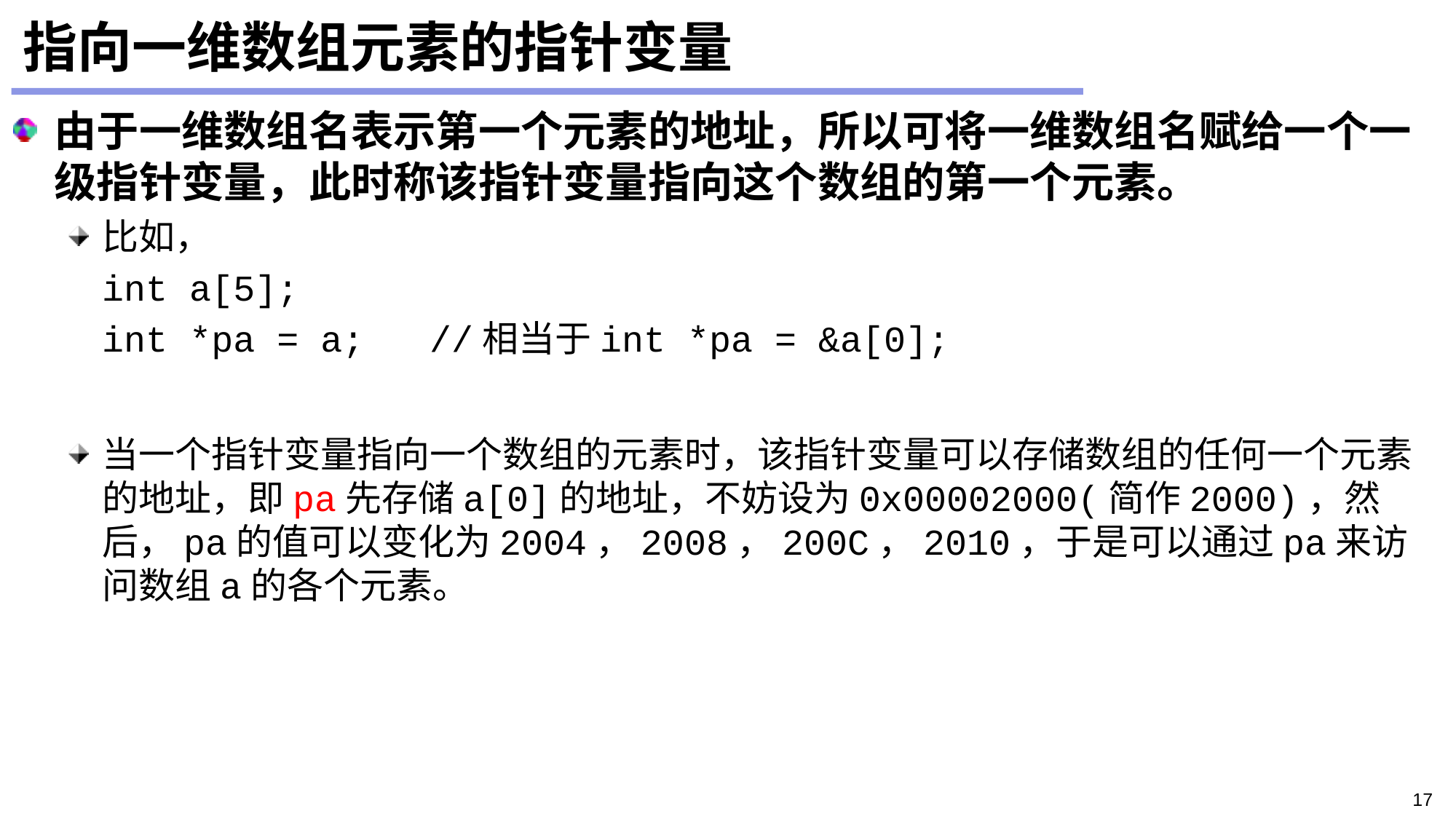

# 指向一维数组元素的指针变量
由于一维数组名表示第一个元素的地址，所以可将一维数组名赋给一个一级指针变量，此时称该指针变量指向这个数组的第一个元素。
比如，
	int a[5];
	int *pa = a;	//相当于int *pa = &a[0];

当一个指针变量指向一个数组的元素时，该指针变量可以存储数组的任何一个元素的地址，即pa先存储a[0]的地址，不妨设为0x00002000(简作2000)，然后，pa的值可以变化为2004，2008，200C，2010，于是可以通过pa来访问数组a的各个元素。
17